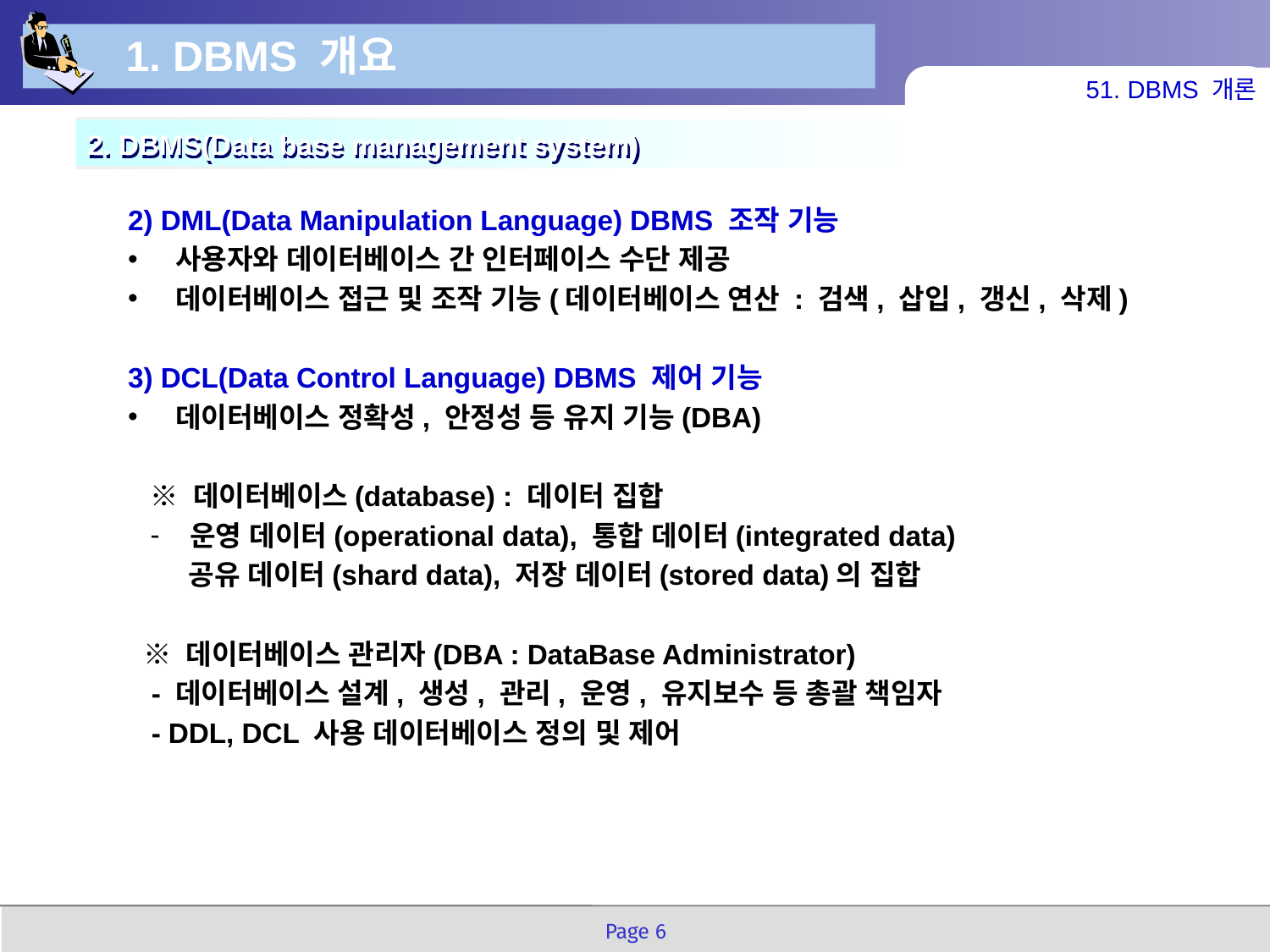

1. DBMS 개요
51. DBMS 개론

2. DBMS(Data base management system)
2) DML(Data Manipulation Language) DBMS 조작 기능
사용자와 데이터베이스 간 인터페이스 수단 제공
데이터베이스 접근 및 조작 기능(데이터베이스 연산 : 검색, 삽입, 갱신, 삭제)

3) DCL(Data Control Language) DBMS 제어 기능
데이터베이스 정확성, 안정성 등 유지 기능(DBA)

※ 데이터베이스(database) : 데이터 집합
운영 데이터(operational data), 통합 데이터(integrated data)
    공유 데이터(shard data), 저장 데이터(stored data)의 집합

  ※ 데이터베이스 관리자(DBA : DataBase Administrator)
   - 데이터베이스 설계, 생성, 관리, 운영, 유지보수 등 총괄 책임자
   - DDL, DCL 사용 데이터베이스 정의 및 제어
Page 6